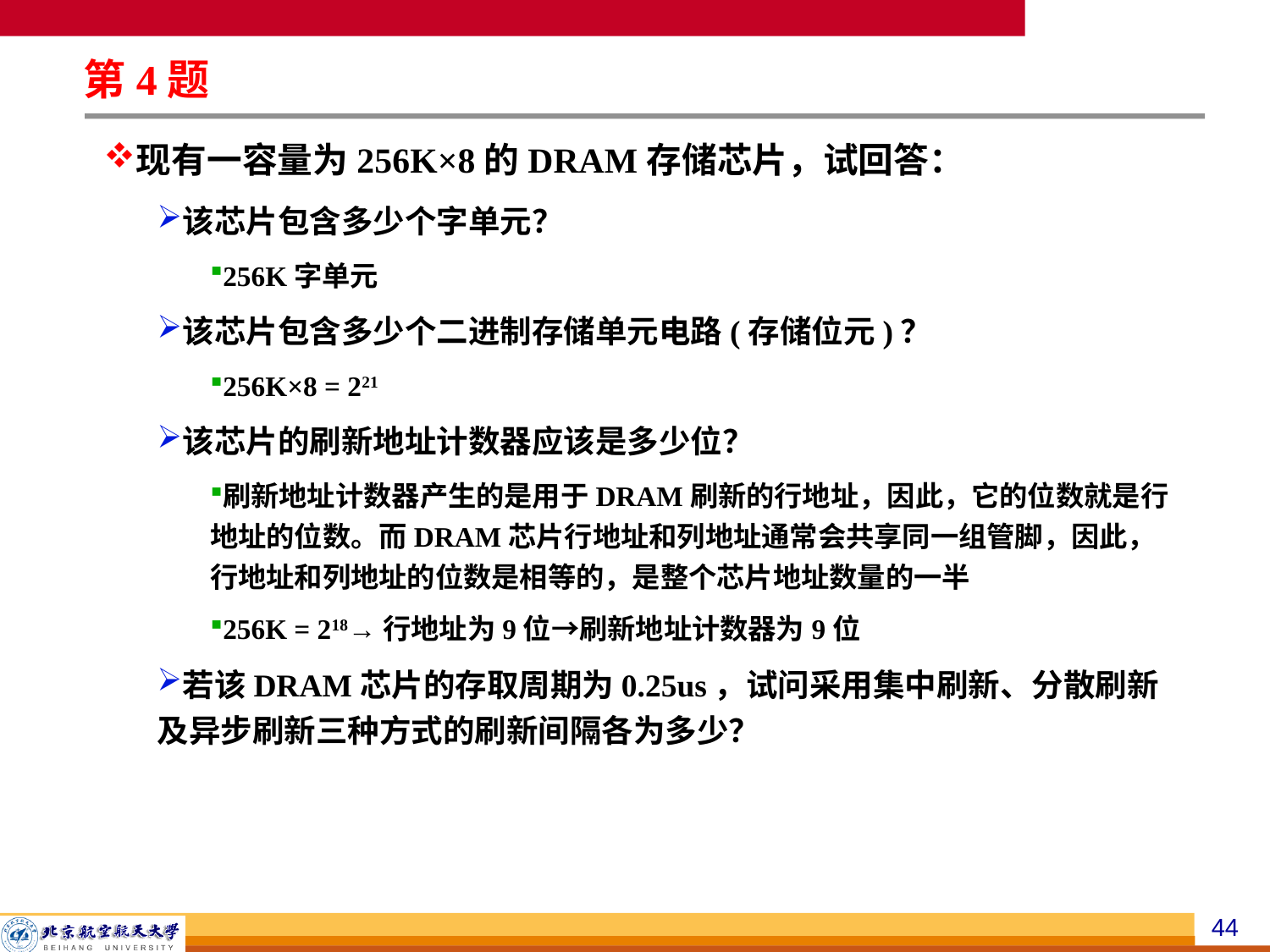

第4题
现有一容量为256K×8的DRAM存储芯片，试回答：
该芯片包含多少个字单元？
256K字单元
该芯片包含多少个二进制存储单元电路(存储位元)？
256K×8 = 221
该芯片的刷新地址计数器应该是多少位？
刷新地址计数器产生的是用于DRAM刷新的行地址，因此，它的位数就是行地址的位数。而DRAM芯片行地址和列地址通常会共享同一组管脚，因此，行地址和列地址的位数是相等的，是整个芯片地址数量的一半
256K = 218→行地址为9位→刷新地址计数器为9位
若该DRAM芯片的存取周期为0.25us，试问采用集中刷新、分散刷新及异步刷新三种方式的刷新间隔各为多少？